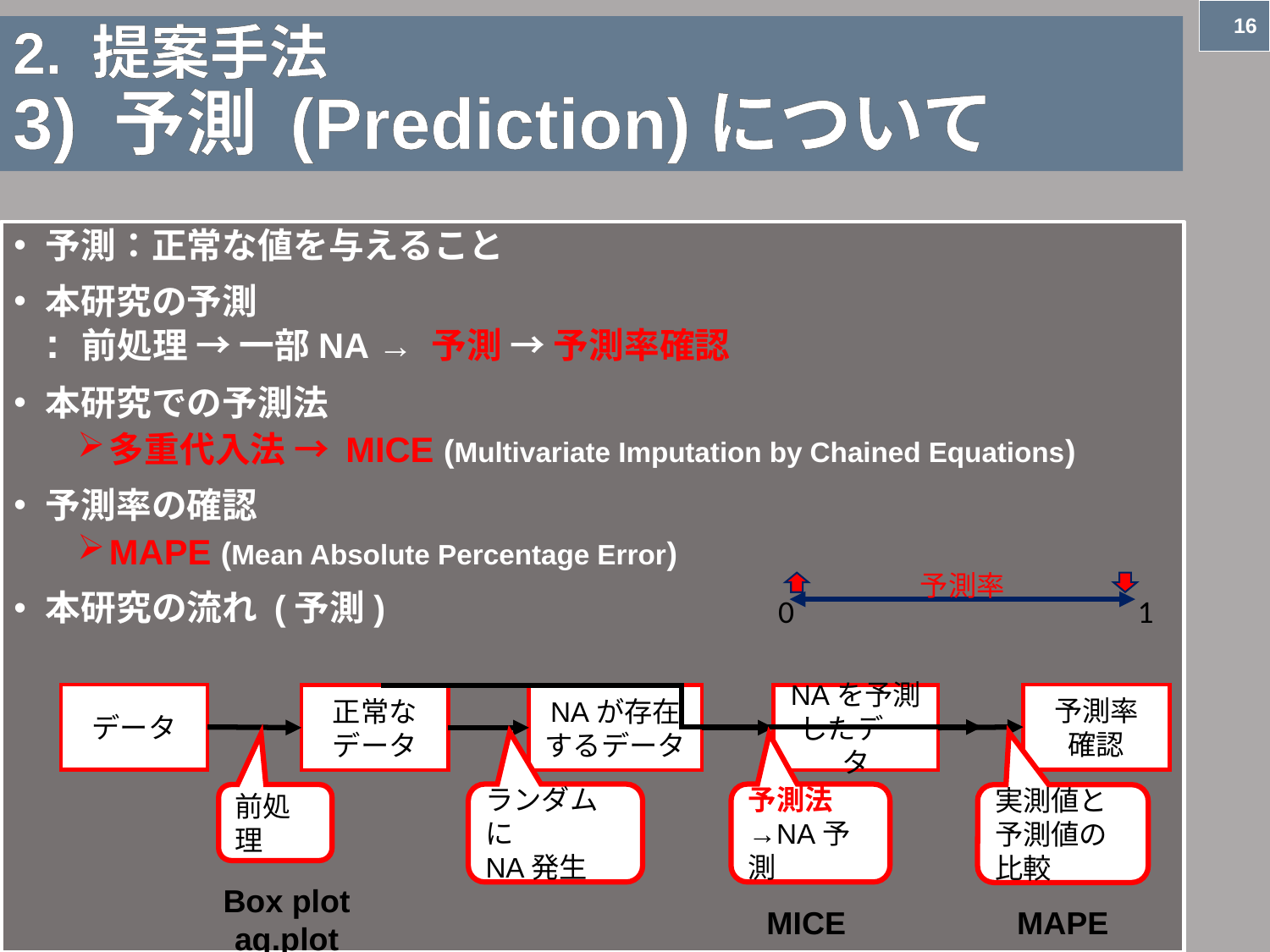

16
# 2. 提案手法 3) 予測 (Prediction)について
予測：正常な値を与えること
本研究の予測
: 前処理 → 一部NA → 予測 → 予測率確認
本研究での予測法
多重代入法 → MICE (Multivariate Imputation by Chained Equations)
予測率の確認
MAPE (Mean Absolute Percentage Error)
本研究の流れ (予測)

予測率

0
1
予測率
確認
データ
正常な
データ
NAが存在するデータ
NAを予測したデータ
ランダムに
NA発生
予測法
→NA予測
前処理
実測値と予測値の比較
Box plot
aq.plot
MICE
MAPE